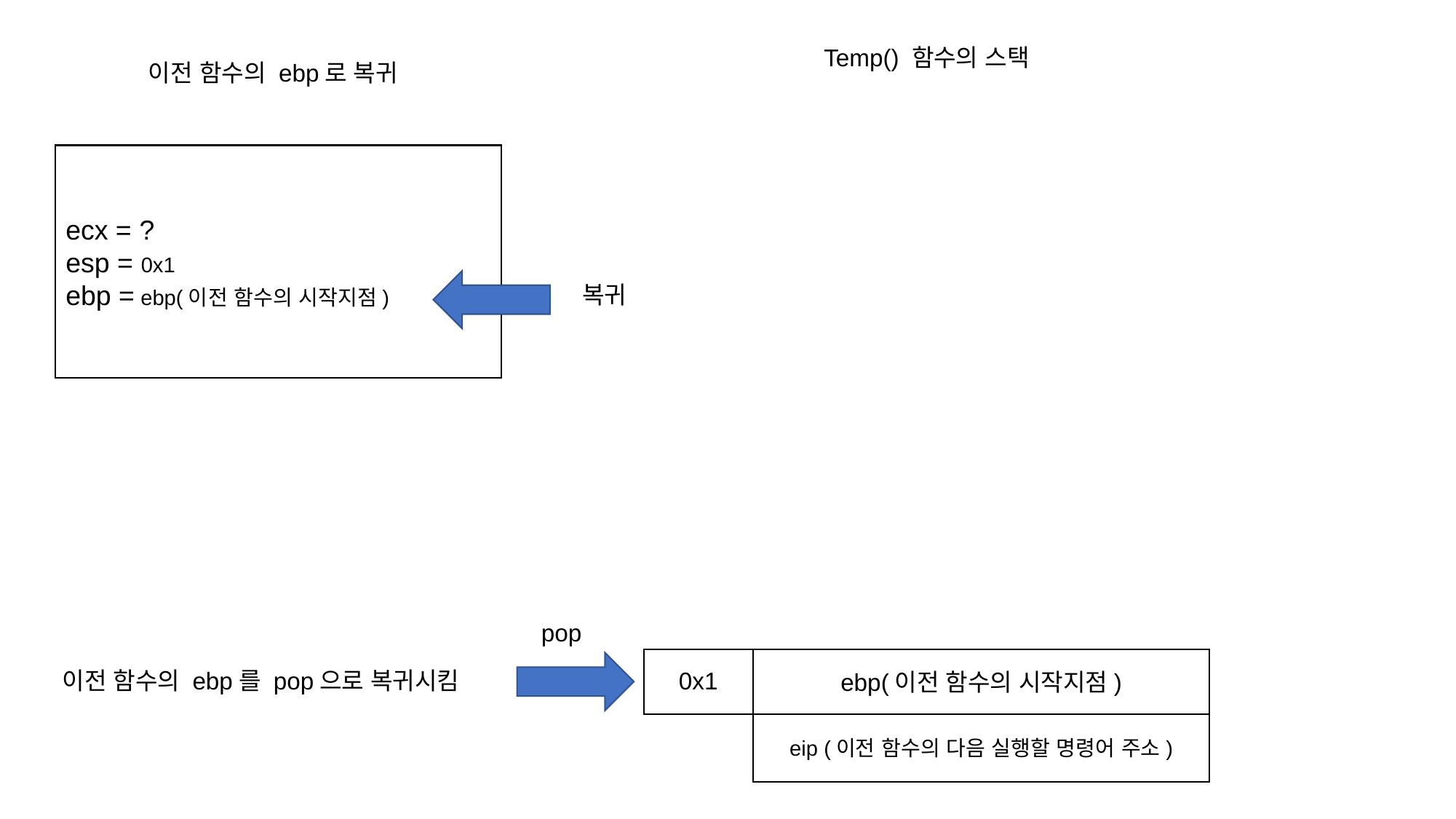

Temp() 함수의 스택
이전 함수의 ebp로 복귀
ecx = ?
esp = 0x1
ebp = ebp(이전 함수의 시작지점)

복귀
pop

이전 함수의 ebp를 pop으로 복귀시킴
0x1
ebp(이전 함수의 시작지점)

eip (이전 함수의 다음 실행할 명령어 주소)